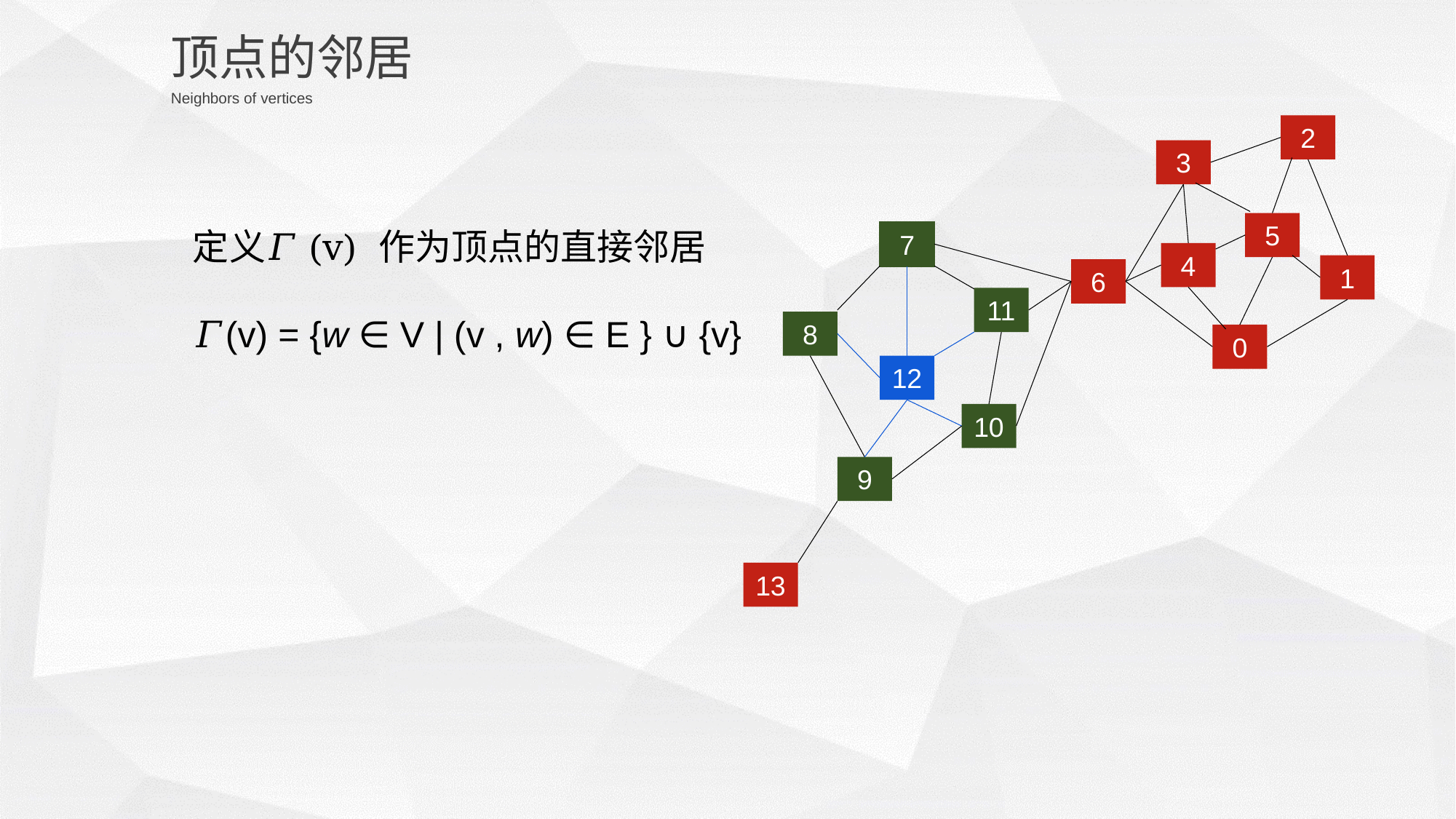

顶点的邻居
Neighbors of vertices
2
3
5
定义𝛤(v) 作为顶点的直接邻居

𝛤(v) = {w ∈ V | (v , w) ∈ E } ∪ {v}
7
4
1
6
11
8
0
12
10
9
13